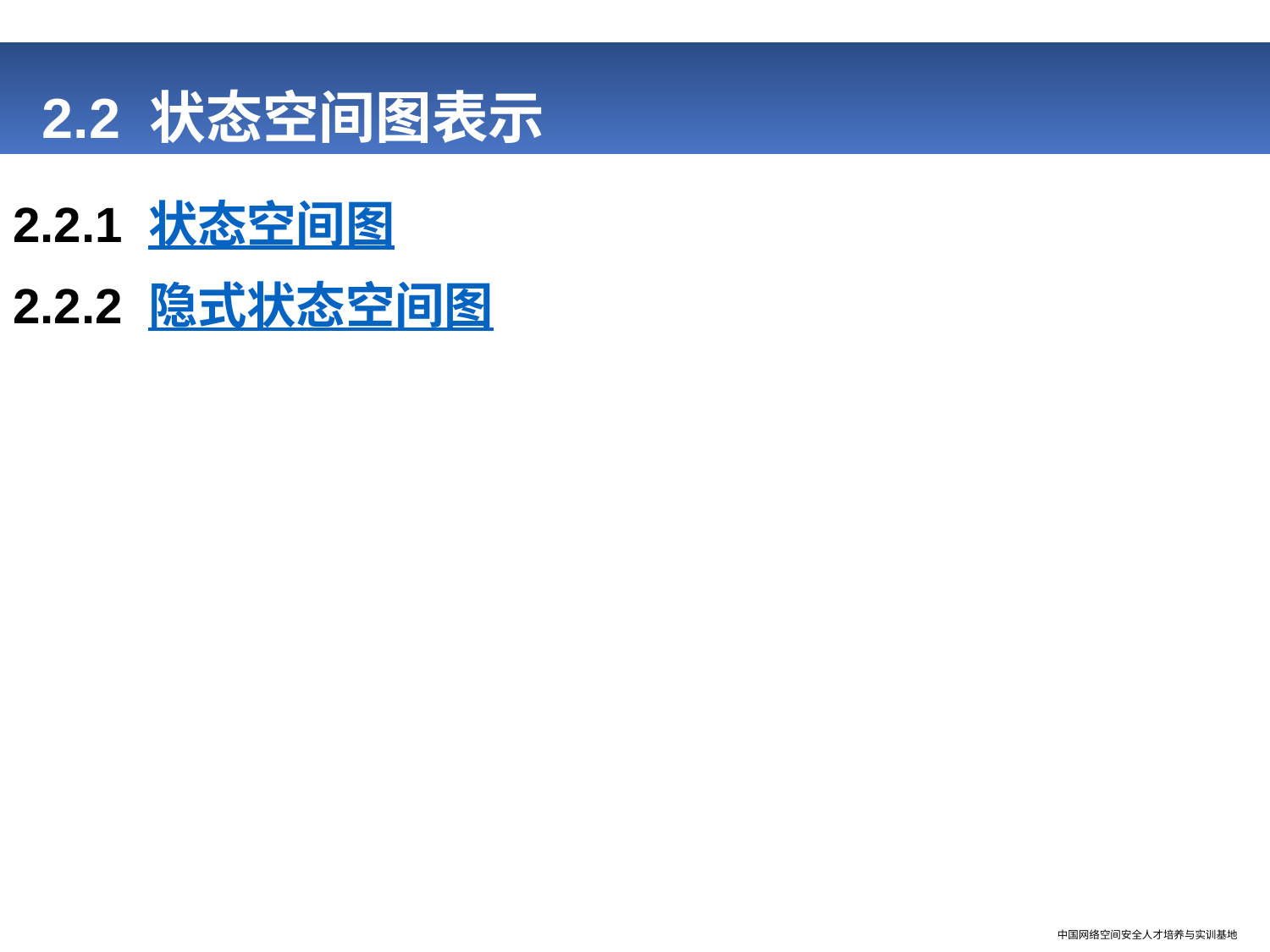

# 2.2 状态空间图表示
2.2.1 状态空间图
2.2.2 隐式状态空间图